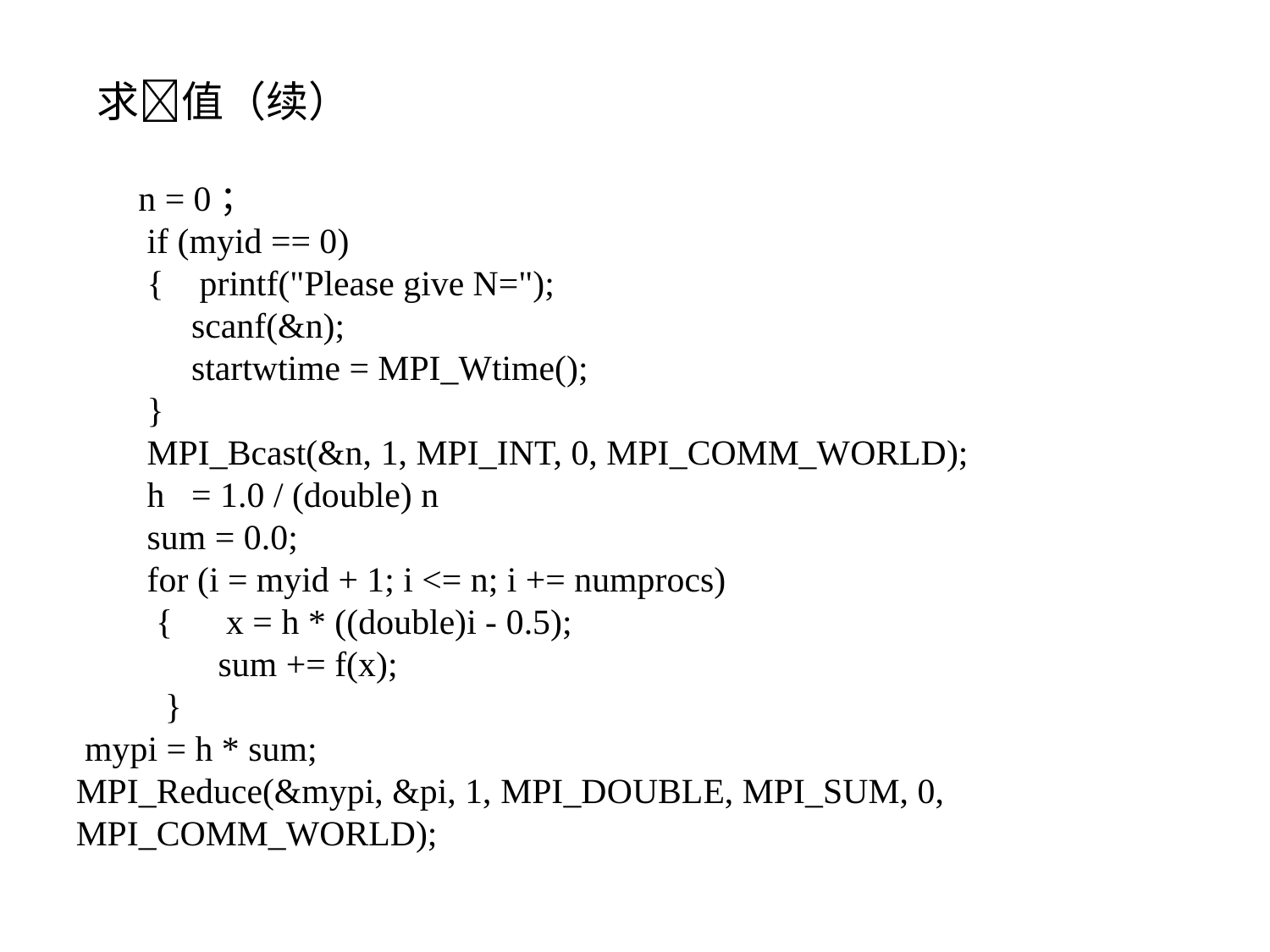

求π值（续）
       n = 0；
        if (myid == 0)
        {    printf("Please give N=");
             scanf(&n);
             startwtime = MPI_Wtime();
        }
        MPI_Bcast(&n, 1, MPI_INT, 0, MPI_COMM_WORLD);
        h   = 1.0 / (double) n
        sum = 0.0;
        for (i = myid + 1; i <= n; i += numprocs)
         {      x = h * ((double)i - 0.5);
                sum += f(x);
          }
 mypi = h * sum;
MPI_Reduce(&mypi, &pi, 1, MPI_DOUBLE, MPI_SUM, 0, MPI_COMM_WORLD);